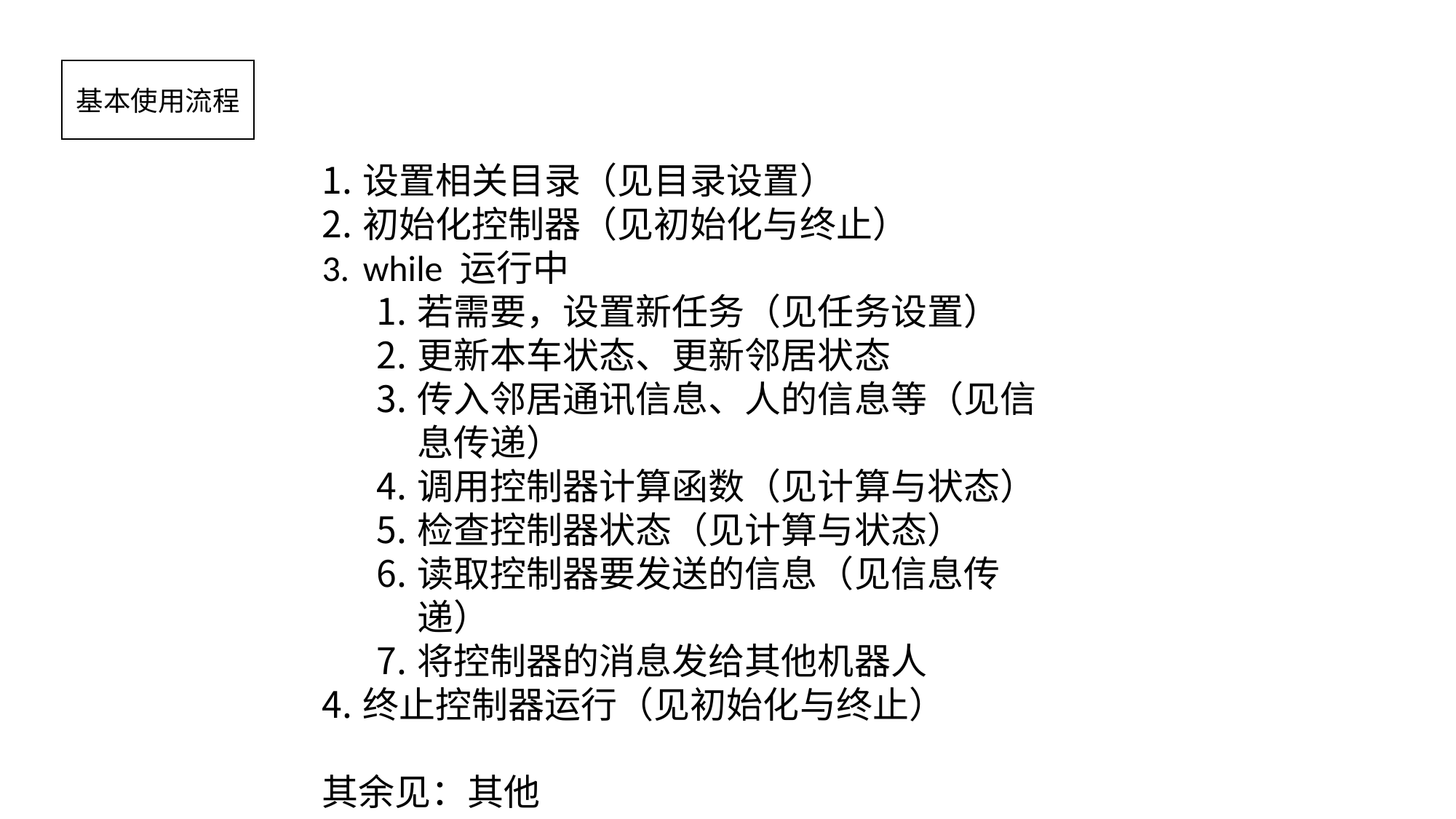

基本使用流程
设置相关目录（见目录设置）
初始化控制器（见初始化与终止）
while 运行中
若需要，设置新任务（见任务设置）
更新本车状态、更新邻居状态
传入邻居通讯信息、人的信息等（见信息传递）
调用控制器计算函数（见计算与状态）
检查控制器状态（见计算与状态）
读取控制器要发送的信息（见信息传递）
将控制器的消息发给其他机器人
终止控制器运行（见初始化与终止）

其余见：其他